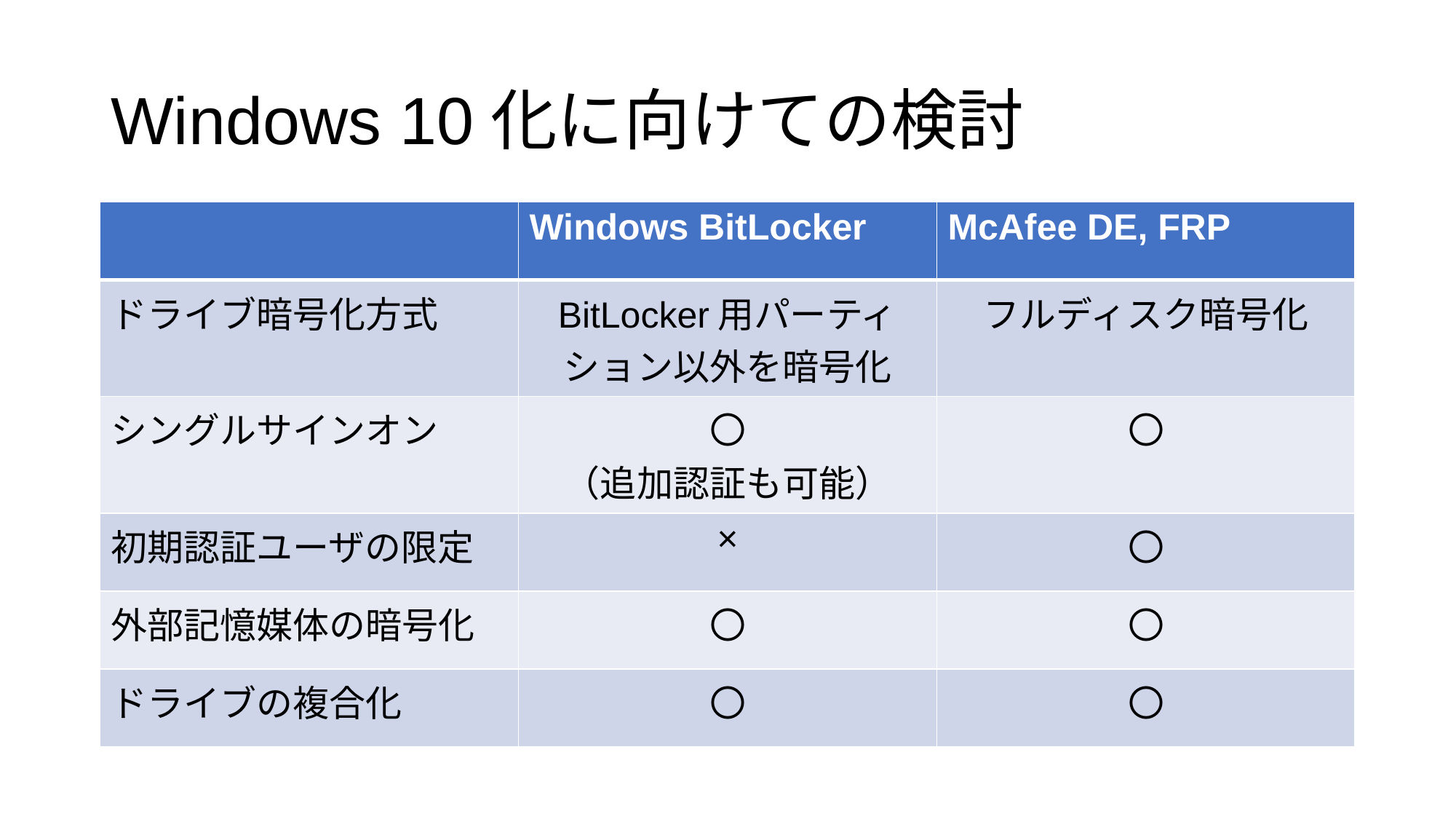

# Windows 10化に向けての検討
|  | Windows BitLocker | McAfee DE, FRP |
| --- | --- | --- |
| ドライブ暗号化方式 | BitLocker用パーティション以外を暗号化 | フルディスク暗号化 |
| シングルサインオン | 〇 （追加認証も可能） | 〇 |
| 初期認証ユーザの限定 | × | 〇 |
| 外部記憶媒体の暗号化 | 〇 | 〇 |
| ドライブの複合化 | 〇 | 〇 |